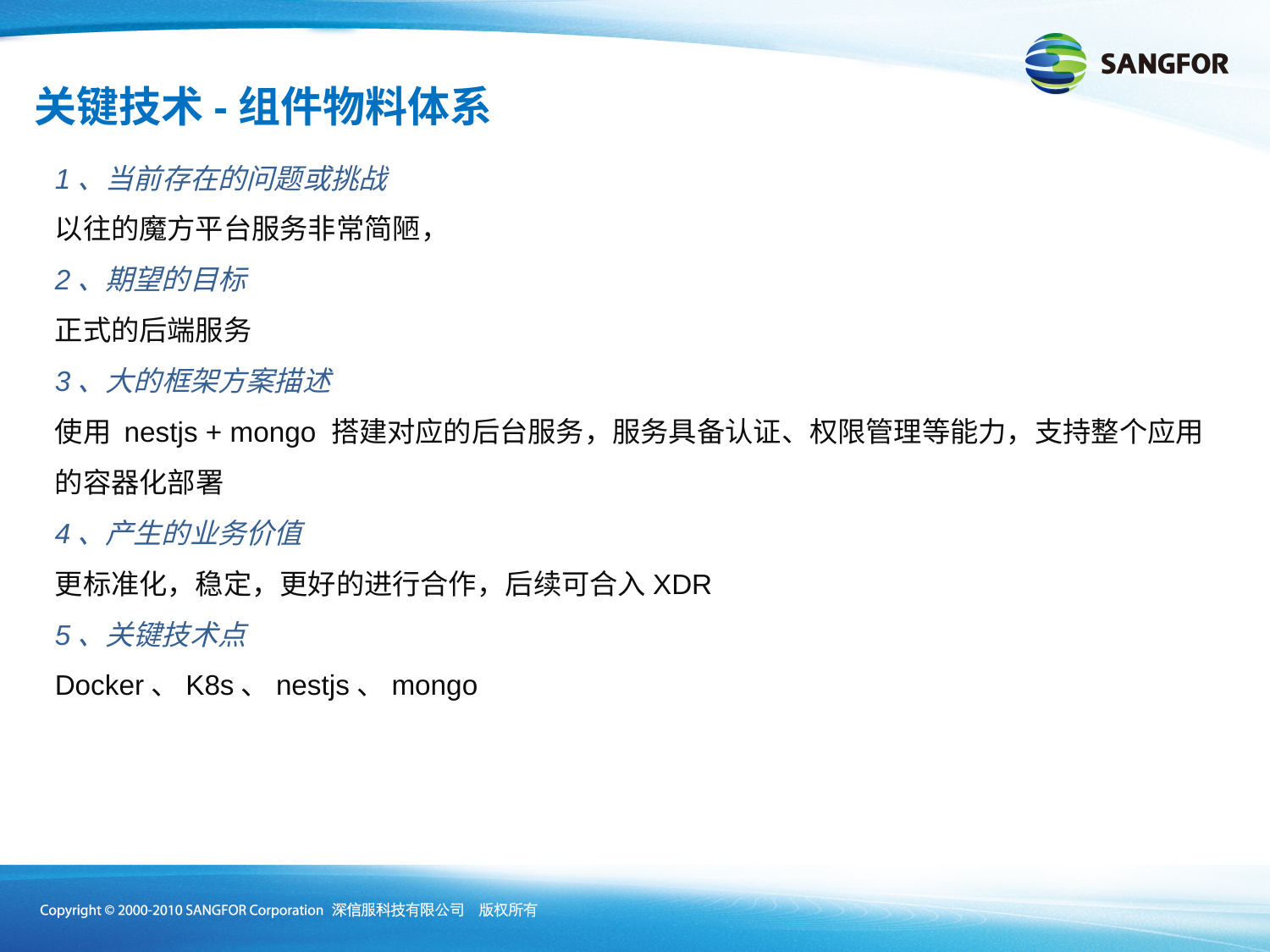

关键技术-组件物料体系
1、当前存在的问题或挑战
以往的魔方平台服务非常简陋，
2、期望的目标
正式的后端服务
3、大的框架方案描述
使用 nestjs + mongo 搭建对应的后台服务，服务具备认证、权限管理等能力，支持整个应用的容器化部署
4、产生的业务价值
更标准化，稳定，更好的进行合作，后续可合入XDR
5、关键技术点
Docker、K8s、nestjs、mongo